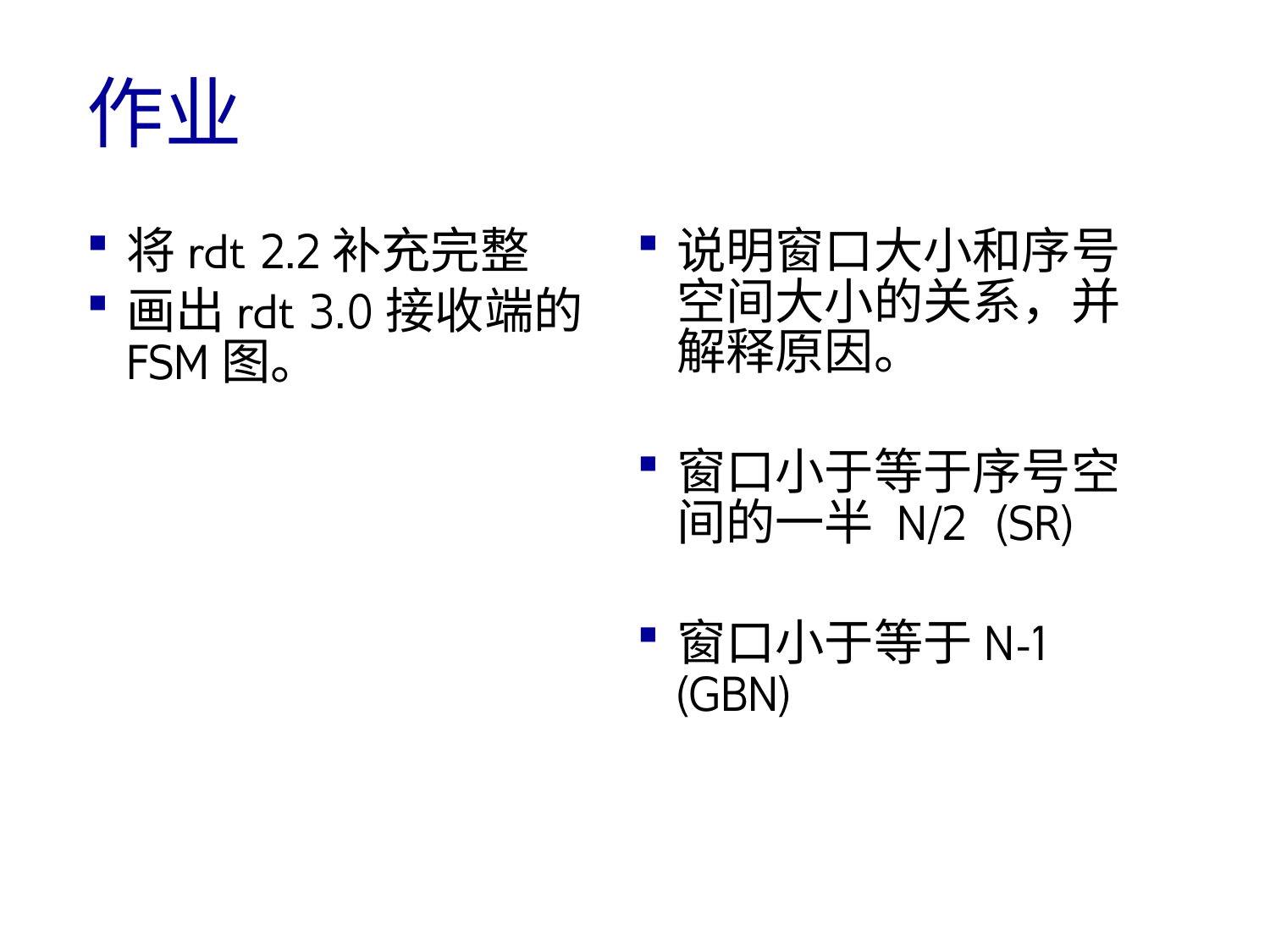

# 作业
将rdt 2.2补充完整
画出rdt 3.0接收端的FSM图。

说明窗口大小和序号空间大小的关系，并解释原因。

窗口小于等于序号空间的一半 N/2  (SR)

窗口小于等于N-1 (GBN)